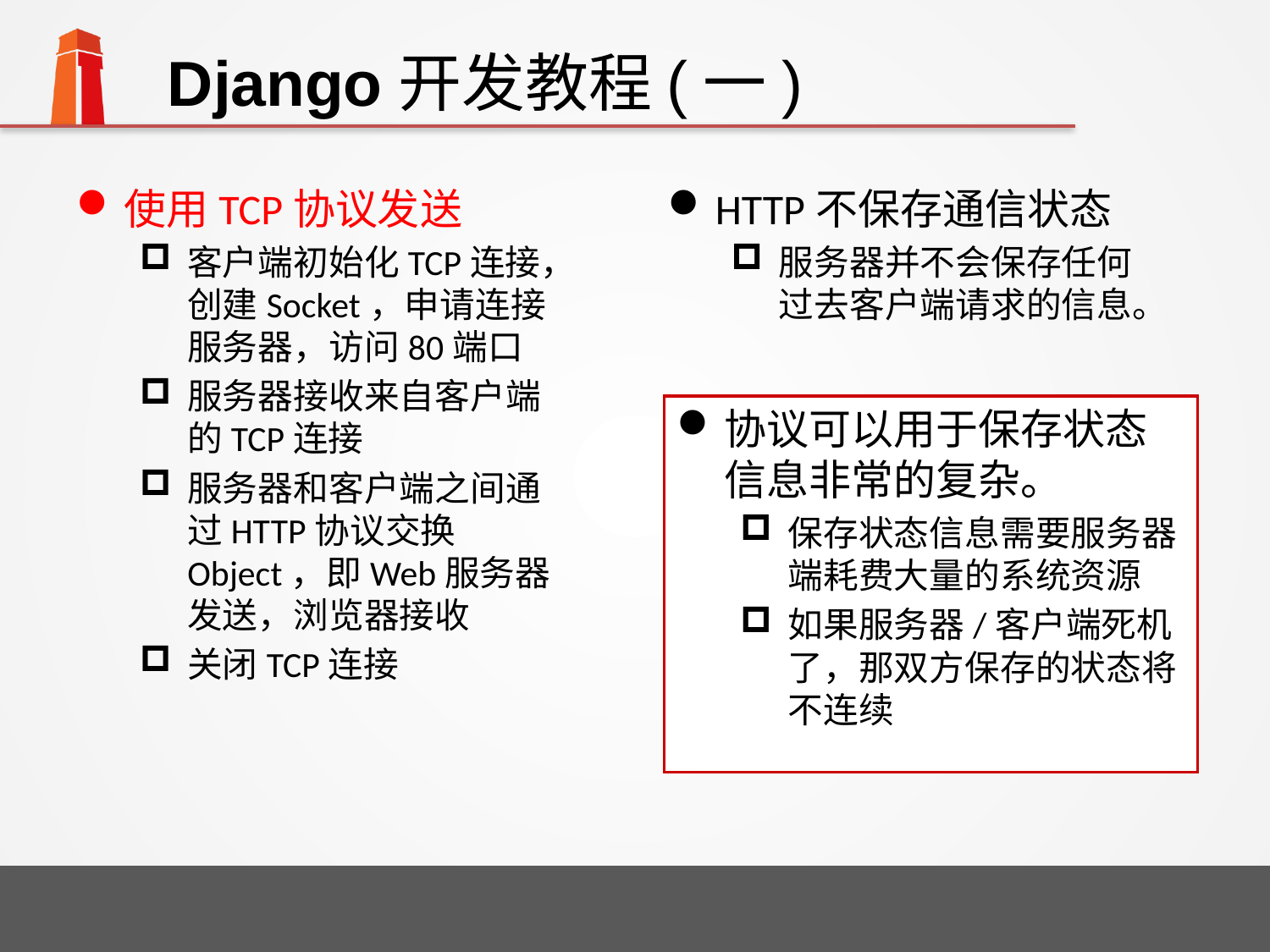

# Django开发教程(一)
使用TCP协议发送
客户端初始化TCP连接，创建Socket，申请连接服务器，访问80端口
服务器接收来自客户端的TCP连接
服务器和客户端之间通过HTTP协议交换Object，即Web服务器发送，浏览器接收
关闭TCP连接

HTTP不保存通信状态
服务器并不会保存任何过去客户端请求的信息。

协议可以用于保存状态信息非常的复杂。
保存状态信息需要服务器端耗费大量的系统资源
如果服务器/客户端死机了，那双方保存的状态将不连续